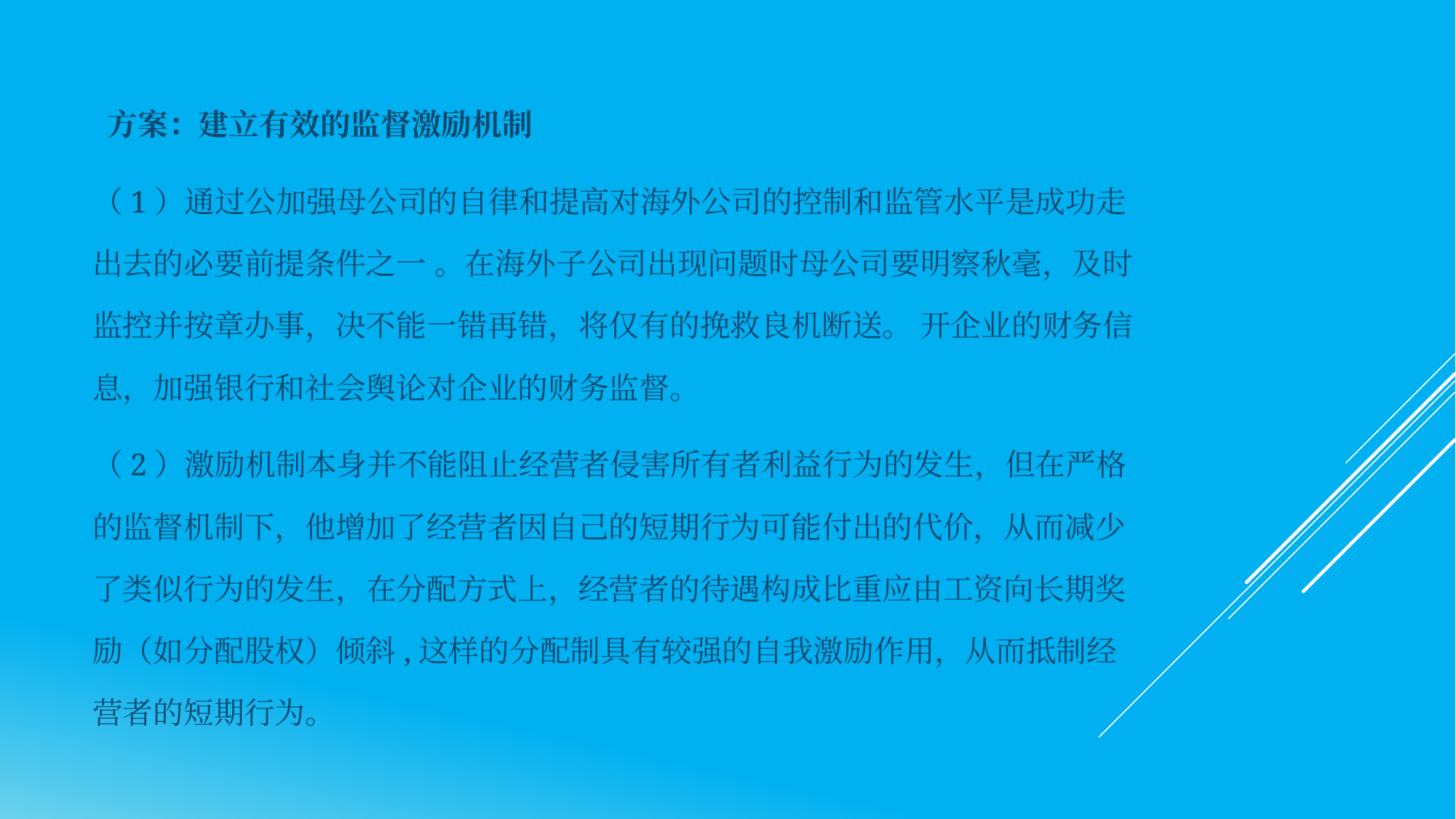

方案：建立有效的监督激励机制
（1）通过公加强母公司的自律和提高对海外公司的控制和监管水平是成功走出去的必要前提条件之一 。在海外子公司出现问题时母公司要明察秋毫，及时监控并按章办事，决不能一错再错，将仅有的挽救良机断送。 开企业的财务信息，加强银行和社会舆论对企业的财务监督。
（2）激励机制本身并不能阻止经营者侵害所有者利益行为的发生，但在严格的监督机制下，他增加了经营者因自己的短期行为可能付出的代价，从而减少了类似行为的发生，在分配方式上，经营者的待遇构成比重应由工资向长期奖励（如分配股权）倾斜,这样的分配制具有较强的自我激励作用，从而抵制经营者的短期行为。